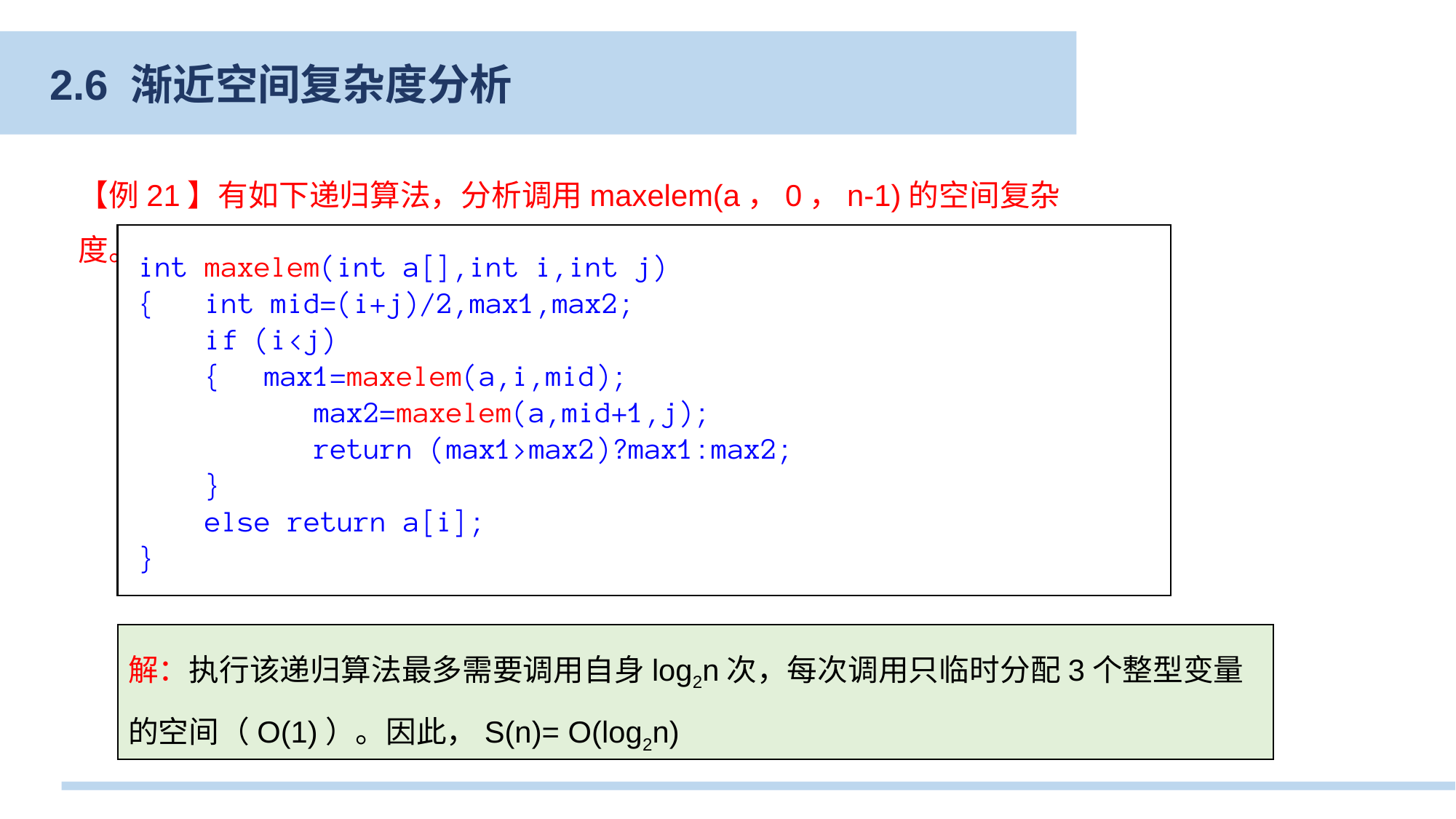

2.6 渐近空间复杂度分析
【例21】有如下递归算法，分析调用maxelem(a，0，n-1)的空间复杂度。
int maxelem(int a[],int i,int j)
{   int mid=(i+j)/2,max1,max2;
    if (i<j)
    {	 max1=maxelem(a,i,mid);
	    max2=maxelem(a,mid+1,j);
	    return (max1>max2)?max1:max2;
    }
    else return a[i];
}
解：执行该递归算法最多需要调用自身log2n次，每次调用只临时分配3个整型变量的空间（O(1)）。因此，S(n)= O(log2n)